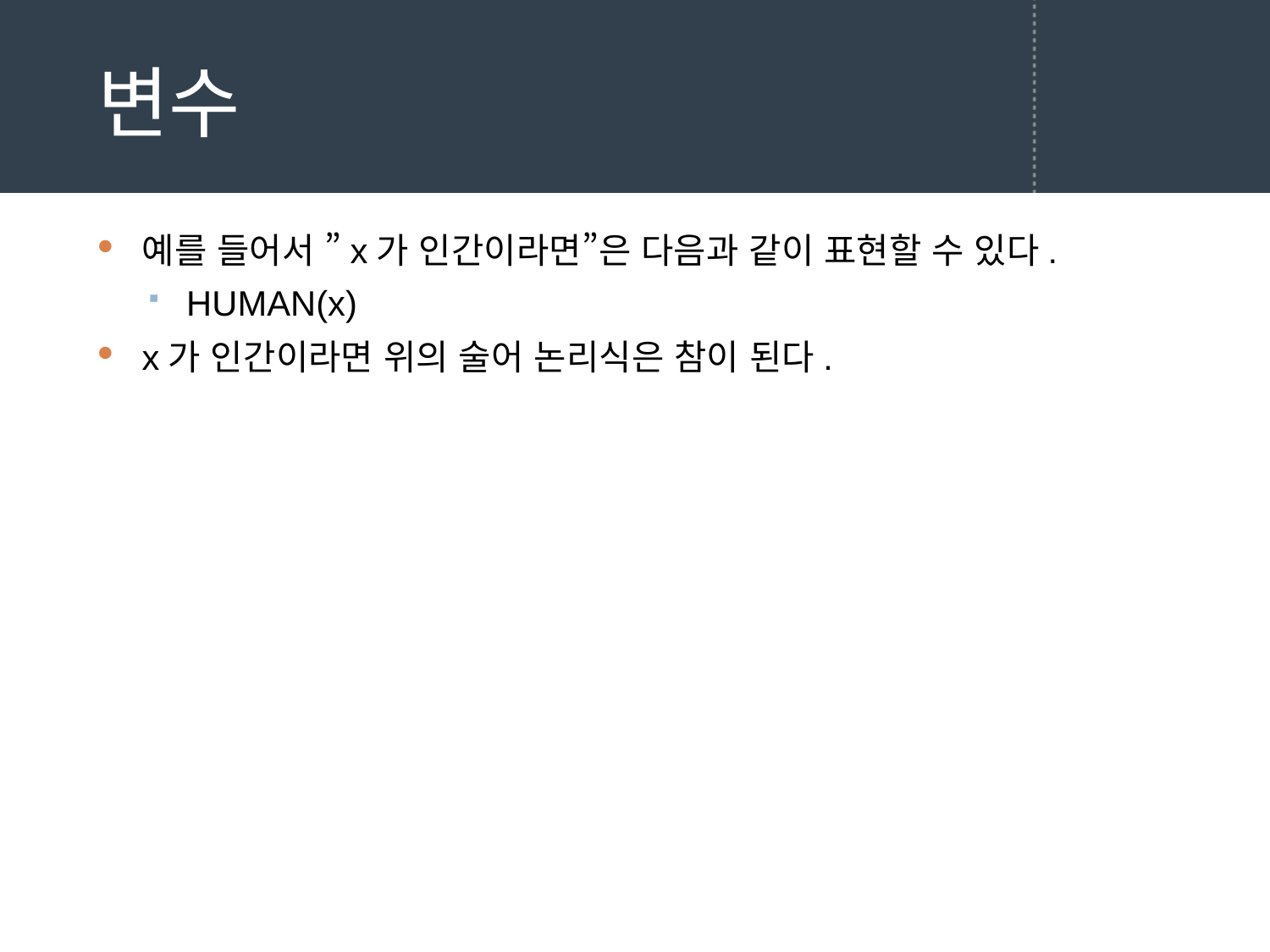

# 변수
예를 들어서 ”x가 인간이라면”은 다음과 같이 표현할 수 있다.
HUMAN(x)
x가 인간이라면 위의 술어 논리식은 참이 된다.